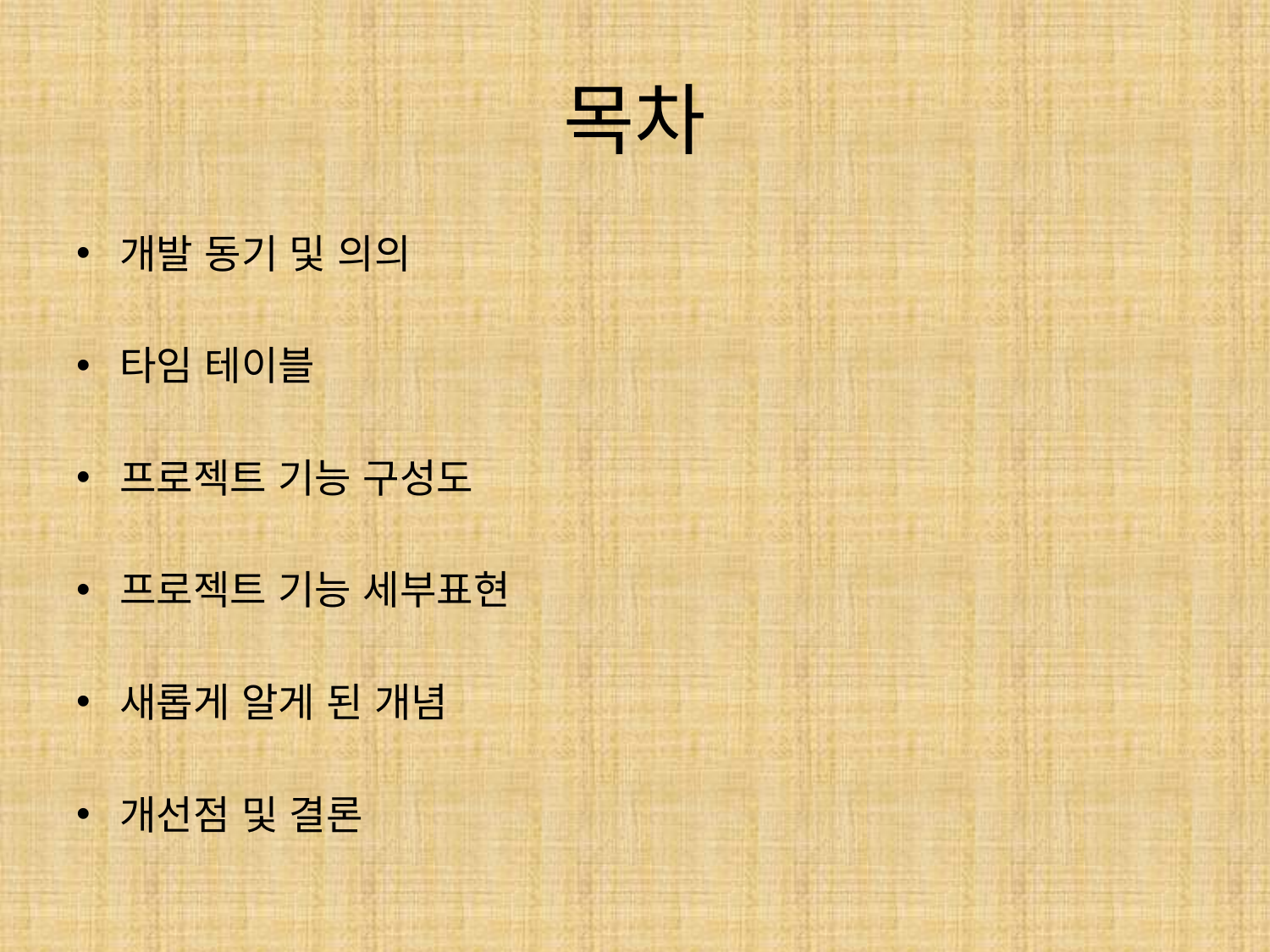

# 목차
개발 동기 및 의의

타임 테이블

프로젝트 기능 구성도

프로젝트 기능 세부표현

새롭게 알게 된 개념

개선점 및 결론